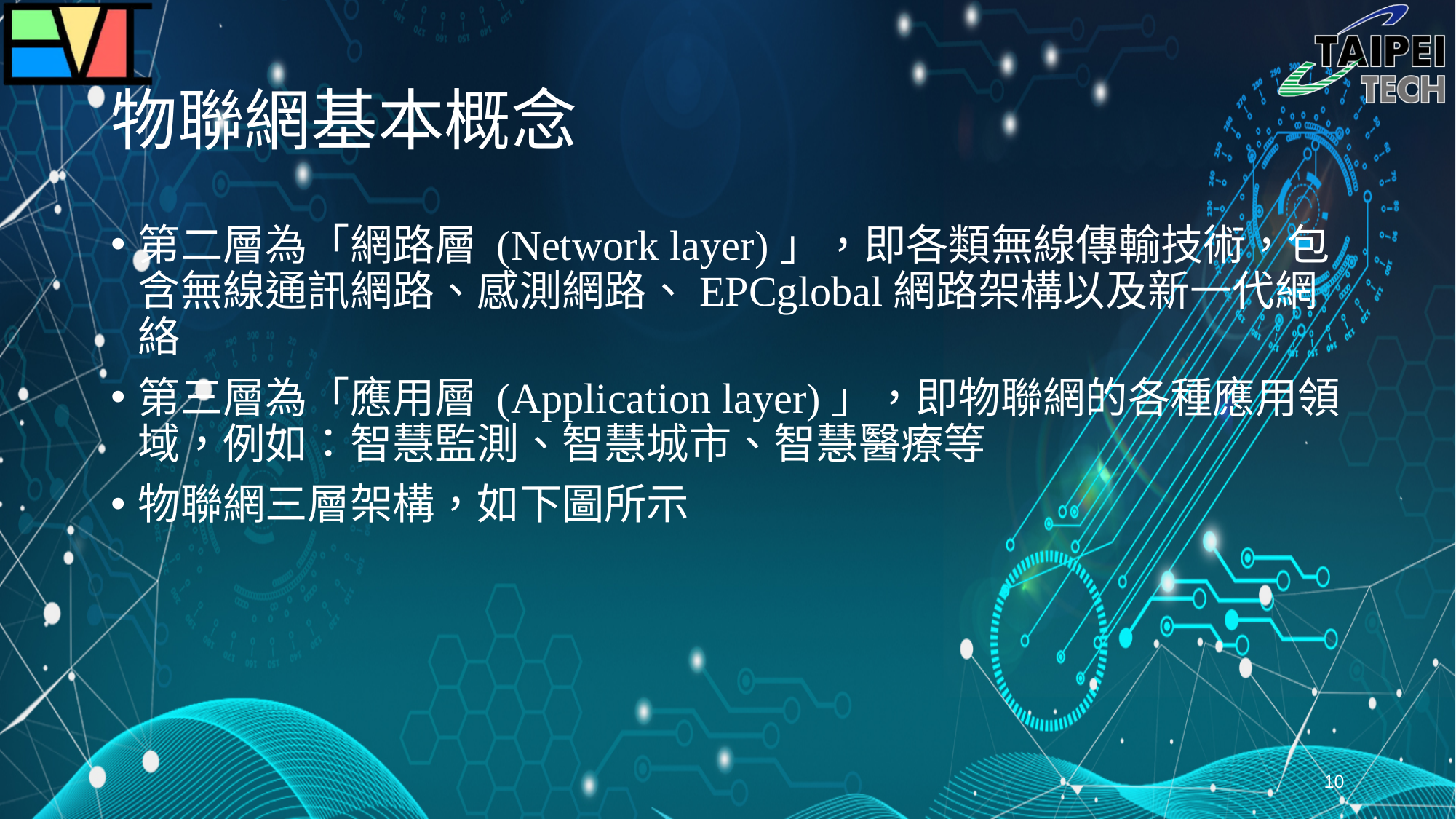

# 物聯網基本概念
第二層為「網路層 (Network layer)」，即各類無線傳輸技術，包含無線通訊網路、感測網路、EPCglobal網路架構以及新一代網絡
第三層為「應用層 (Application layer)」，即物聯網的各種應用領域，例如：智慧監測、智慧城市、智慧醫療等
物聯網三層架構，如下圖所示
10